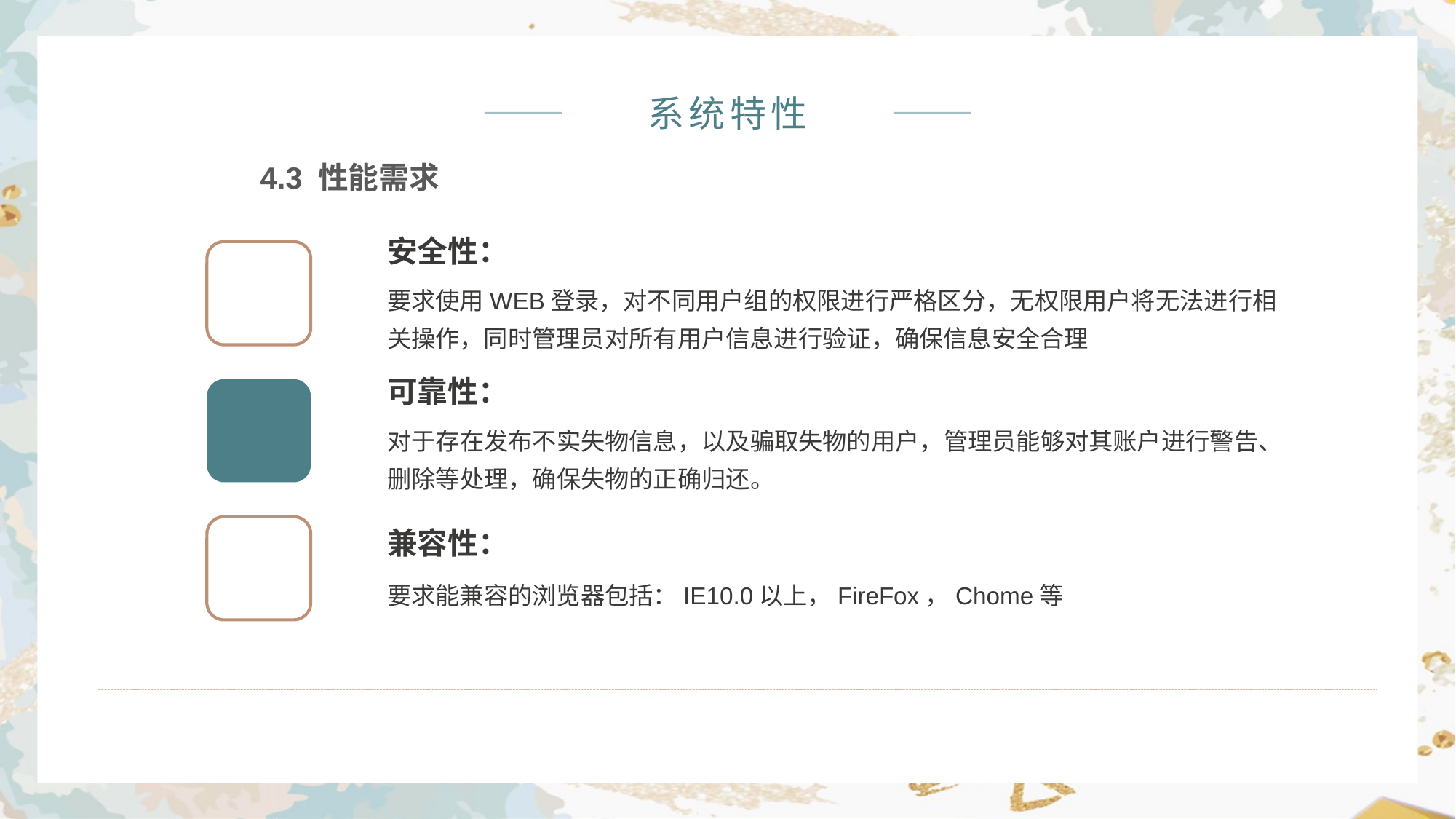

系统特性
4.3 性能需求
安全性：
要求使用WEB登录，对不同用户组的权限进行严格区分，无权限用户将无法进行相关操作，同时管理员对所有用户信息进行验证，确保信息安全合理

可靠性：
对于存在发布不实失物信息，以及骗取失物的用户，管理员能够对其账户进行警告、删除等处理，确保失物的正确归还。

兼容性：
要求能兼容的浏览器包括：IE10.0以上，FireFox，Chome等